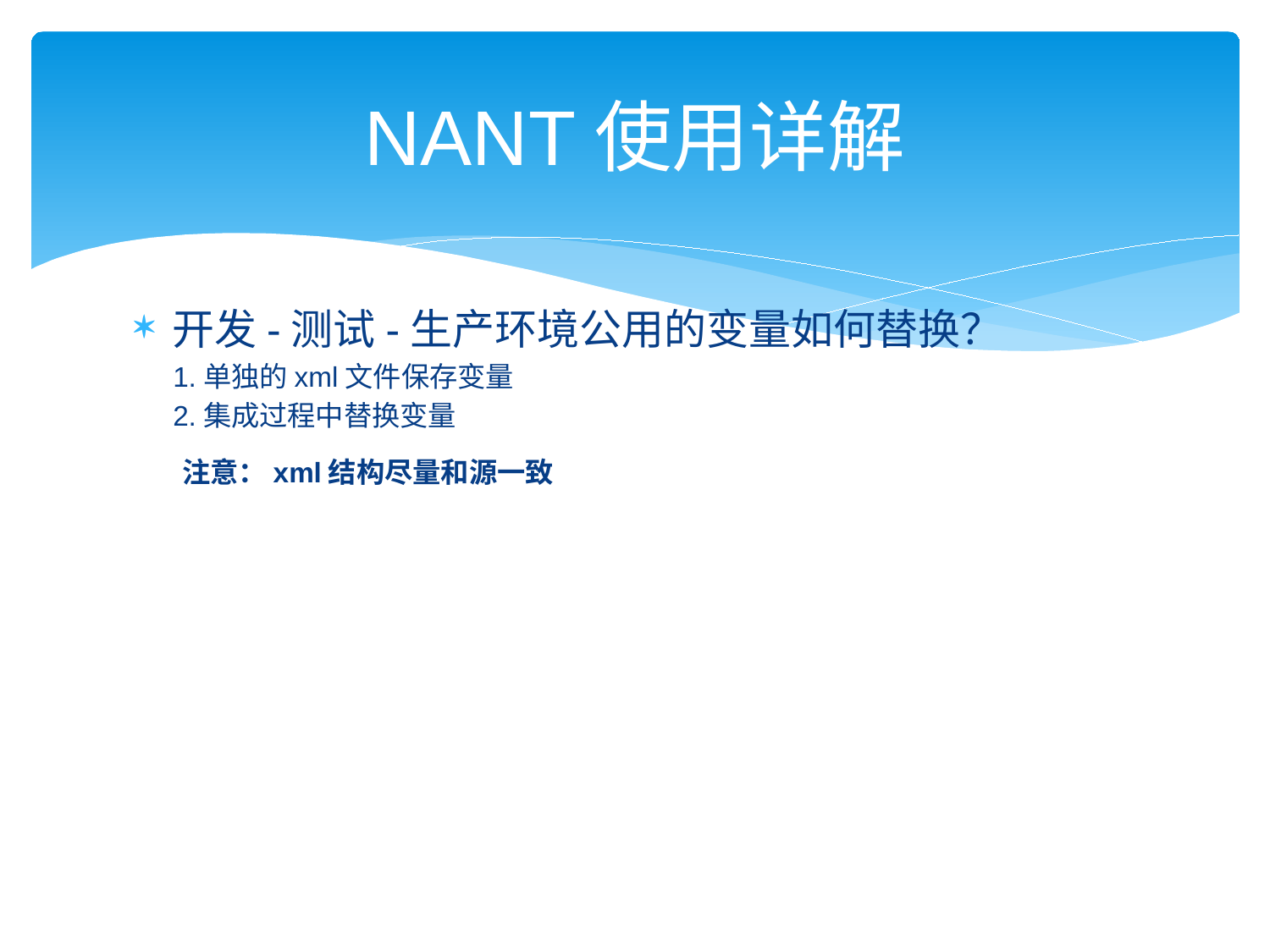

# NANT使用详解
开发-测试-生产环境公用的变量如何替换？
     1.单独的xml文件保存变量
     2.集成过程中替换变量
    注意：xml结构尽量和源一致